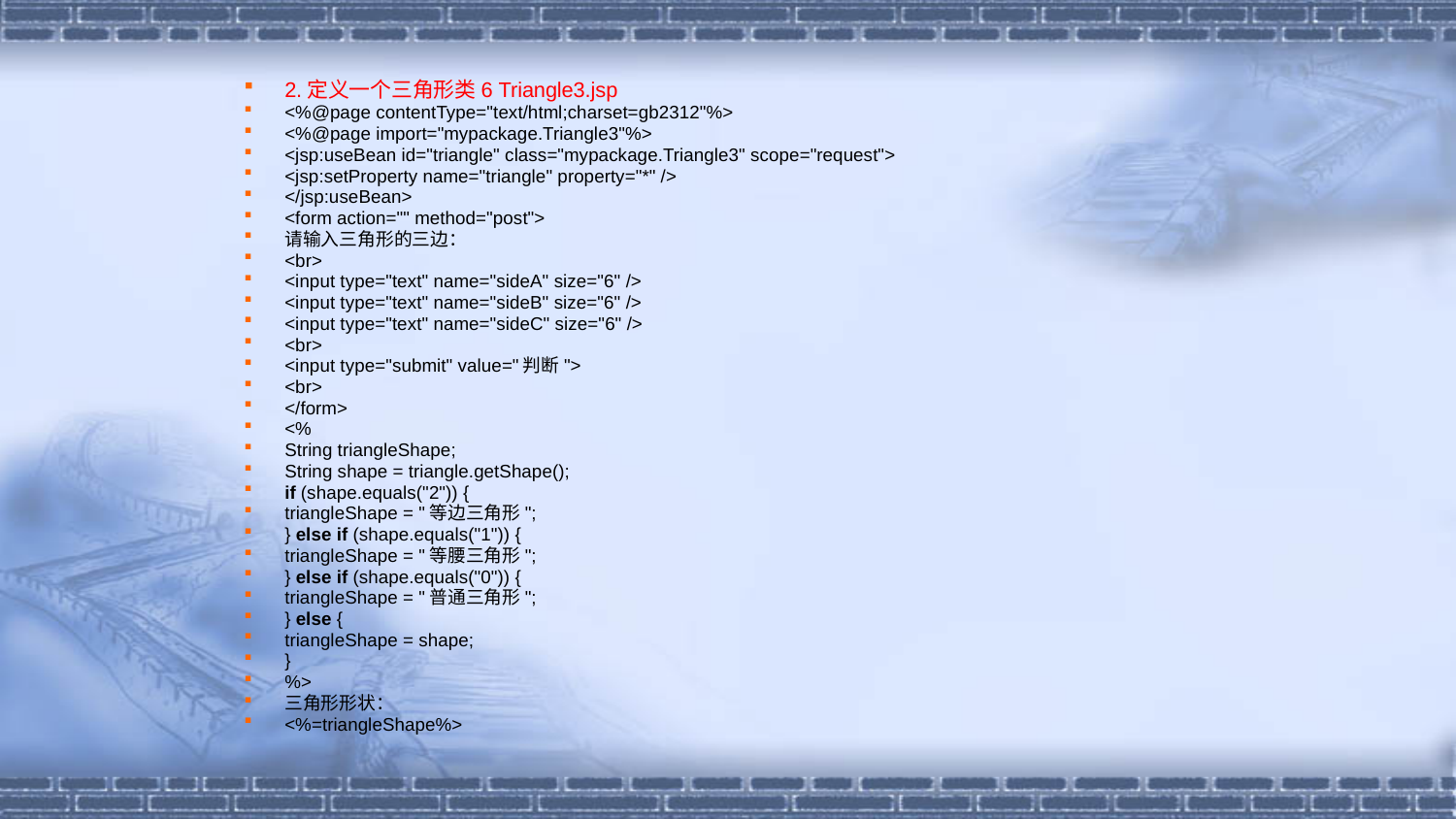

#
2.定义一个三角形类6 Triangle3.jsp
<%@page contentType="text/html;charset=gb2312"%>
<%@page import="mypackage.Triangle3"%>
<jsp:useBean id="triangle" class="mypackage.Triangle3" scope="request">
<jsp:setProperty name="triangle" property="*" />
</jsp:useBean>
<form action="" method="post">
请输入三角形的三边：
<br>
<input type="text" name="sideA" size="6" />
<input type="text" name="sideB" size="6" />
<input type="text" name="sideC" size="6" />
<br>
<input type="submit" value="判断">
<br>
</form>
<%
String triangleShape;
String shape = triangle.getShape();
if (shape.equals("2")) {
triangleShape = "等边三角形";
} else if (shape.equals("1")) {
triangleShape = "等腰三角形";
} else if (shape.equals("0")) {
triangleShape = "普通三角形";
} else {
triangleShape = shape;
}
%>
三角形形状：
<%=triangleShape%>